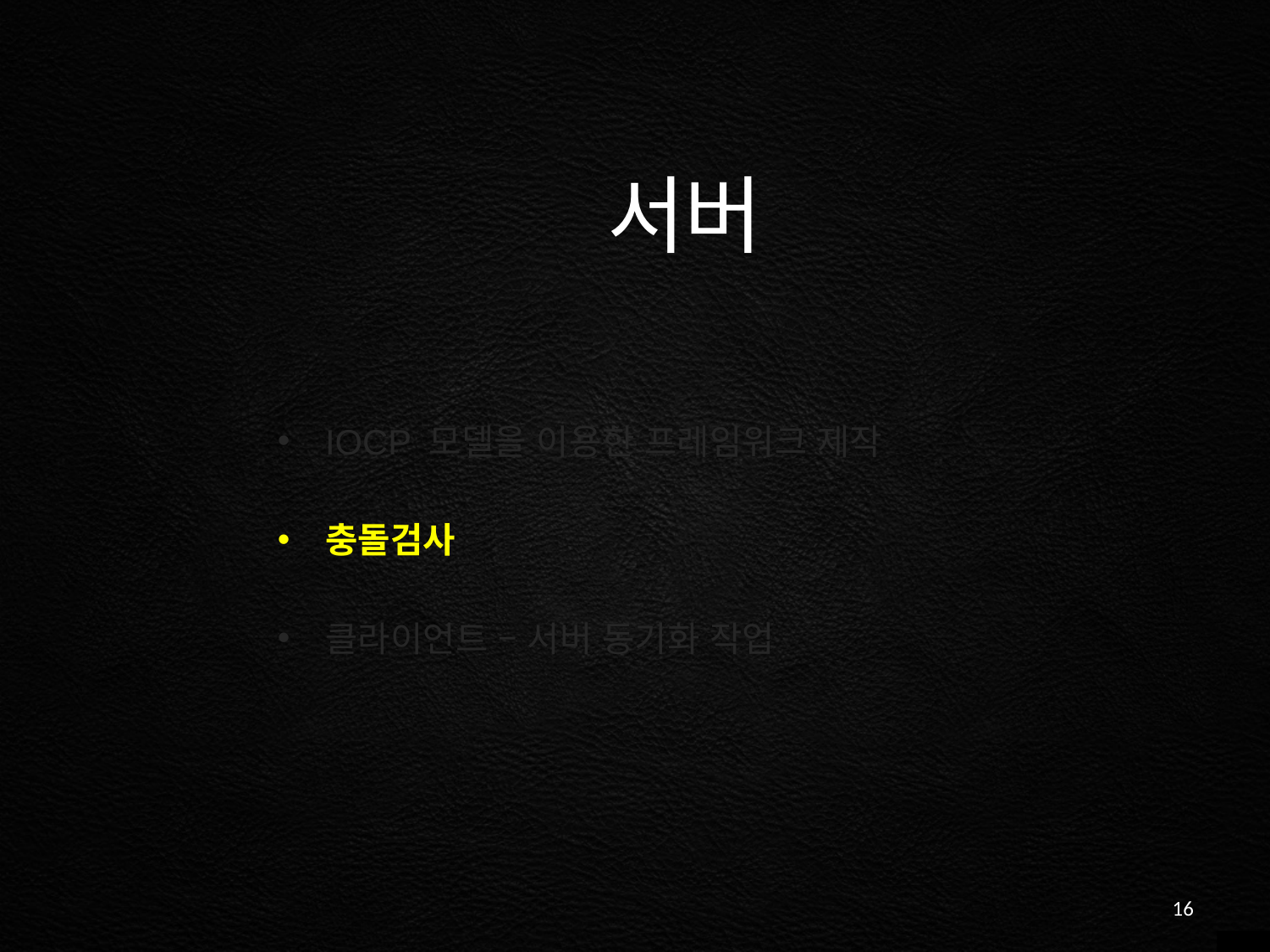

서버

IOCP 모델을 이용한 프레임워크 제작

충돌검사

클라이언트 – 서버 동기화 작업
16